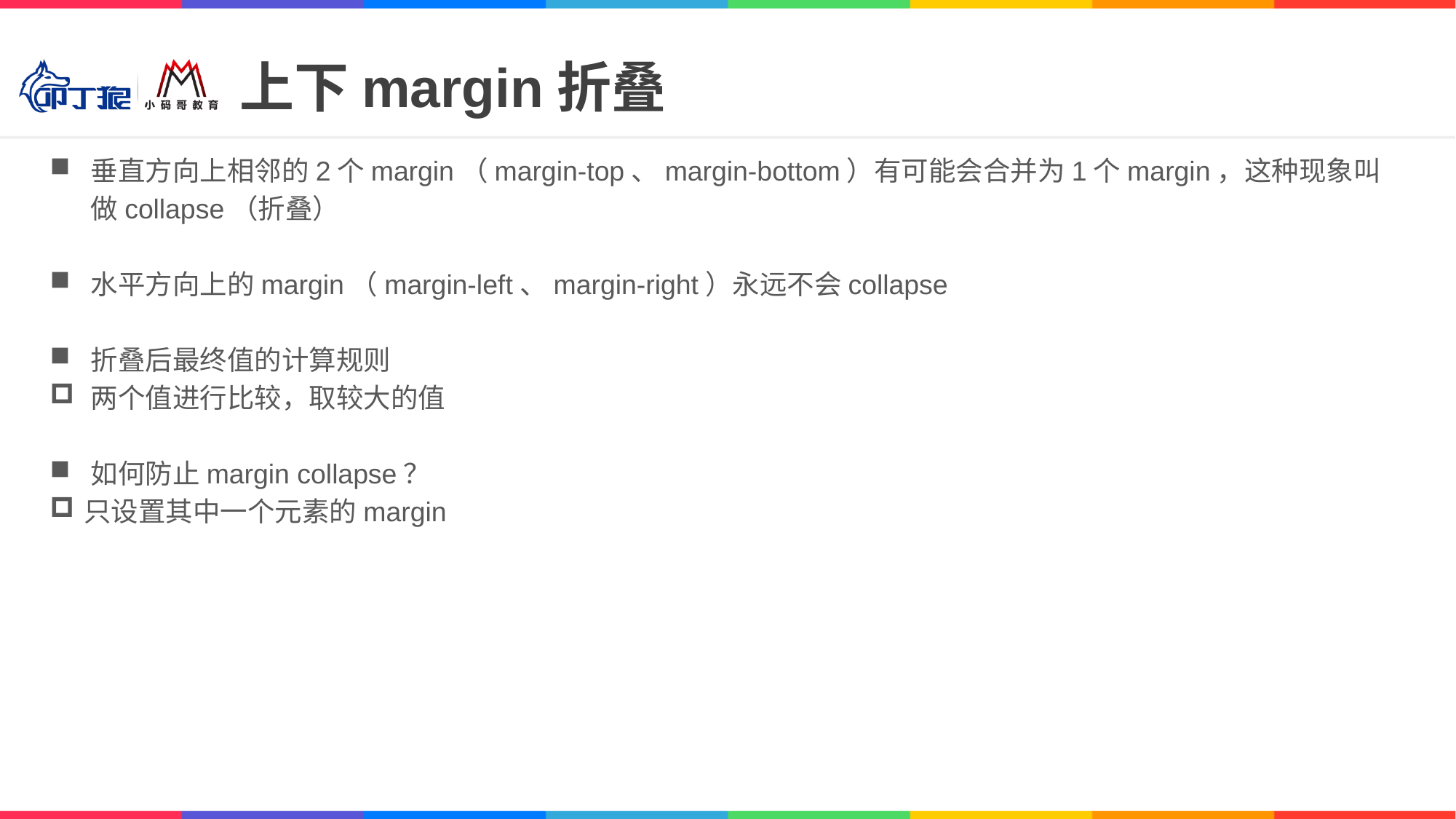

# 上下margin折叠

垂直方向上相邻的2个margin（margin-top、margin-bottom）有可能会合并为1个margin，这种现象叫做collapse（折叠）

水平方向上的margin（margin-left、margin-right）永远不会collapse

折叠后最终值的计算规则
两个值进行比较，取较大的值

如何防止margin collapse？
只设置其中一个元素的margin